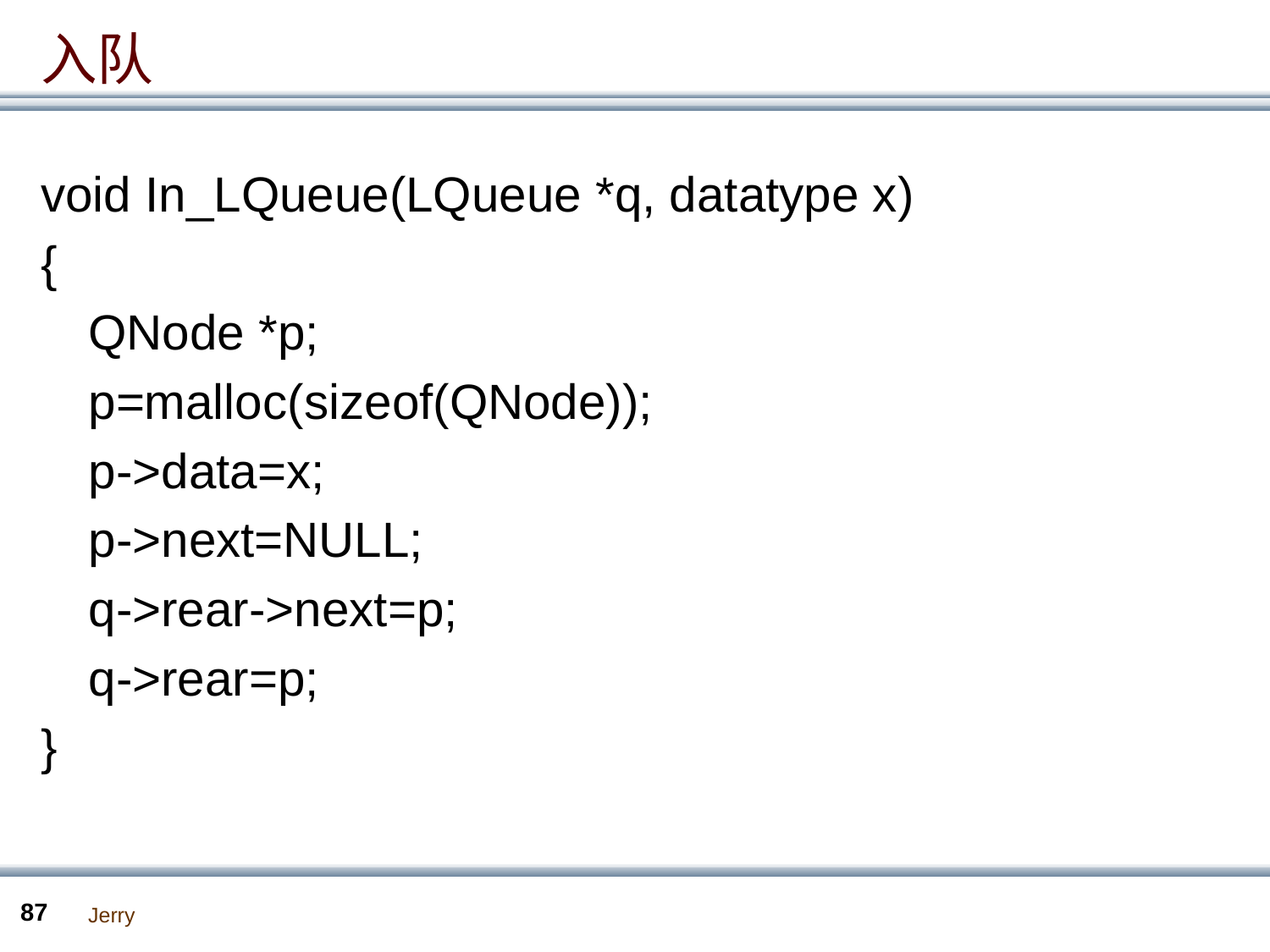

# 入队
void In_LQueue(LQueue *q, datatype x)
{
	QNode *p;
	p=malloc(sizeof(QNode));
	p->data=x;
	p->next=NULL;
	q->rear->next=p;
	q->rear=p;
}